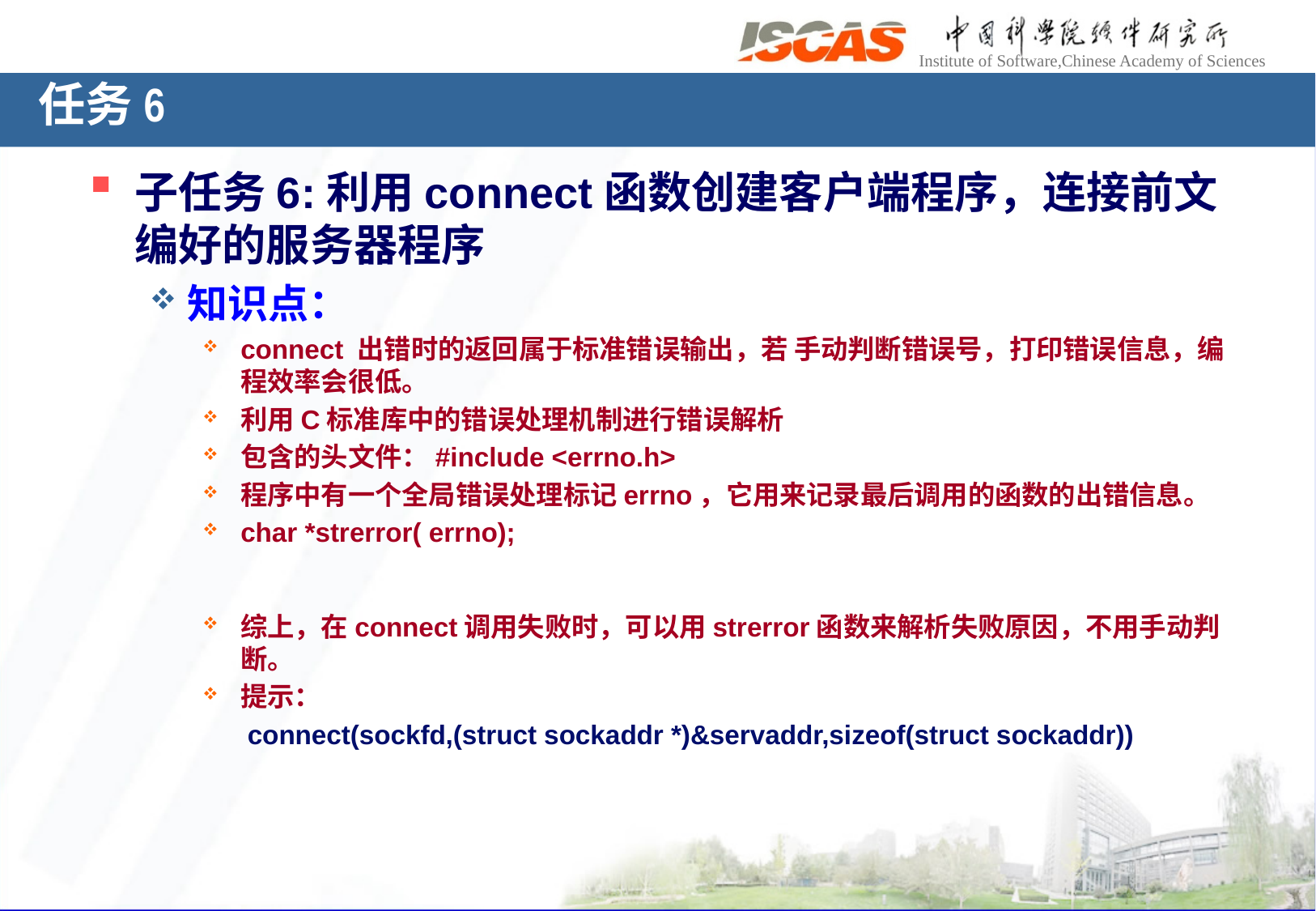

# 任务6
子任务6:利用connect函数创建客户端程序，连接前文编好的服务器程序
知识点：
connect 出错时的返回属于标准错误输出，若 手动判断错误号，打印错误信息，编程效率会很低。
利用C标准库中的错误处理机制进行错误解析
包含的头文件：#include <errno.h>
程序中有一个全局错误处理标记errno，它用来记录最后调用的函数的出错信息。
char *strerror( errno);

综上，在connect调用失败时，可以用strerror函数来解析失败原因，不用手动判断。
提示：
      connect(sockfd,(struct sockaddr *)&servaddr,sizeof(struct sockaddr))